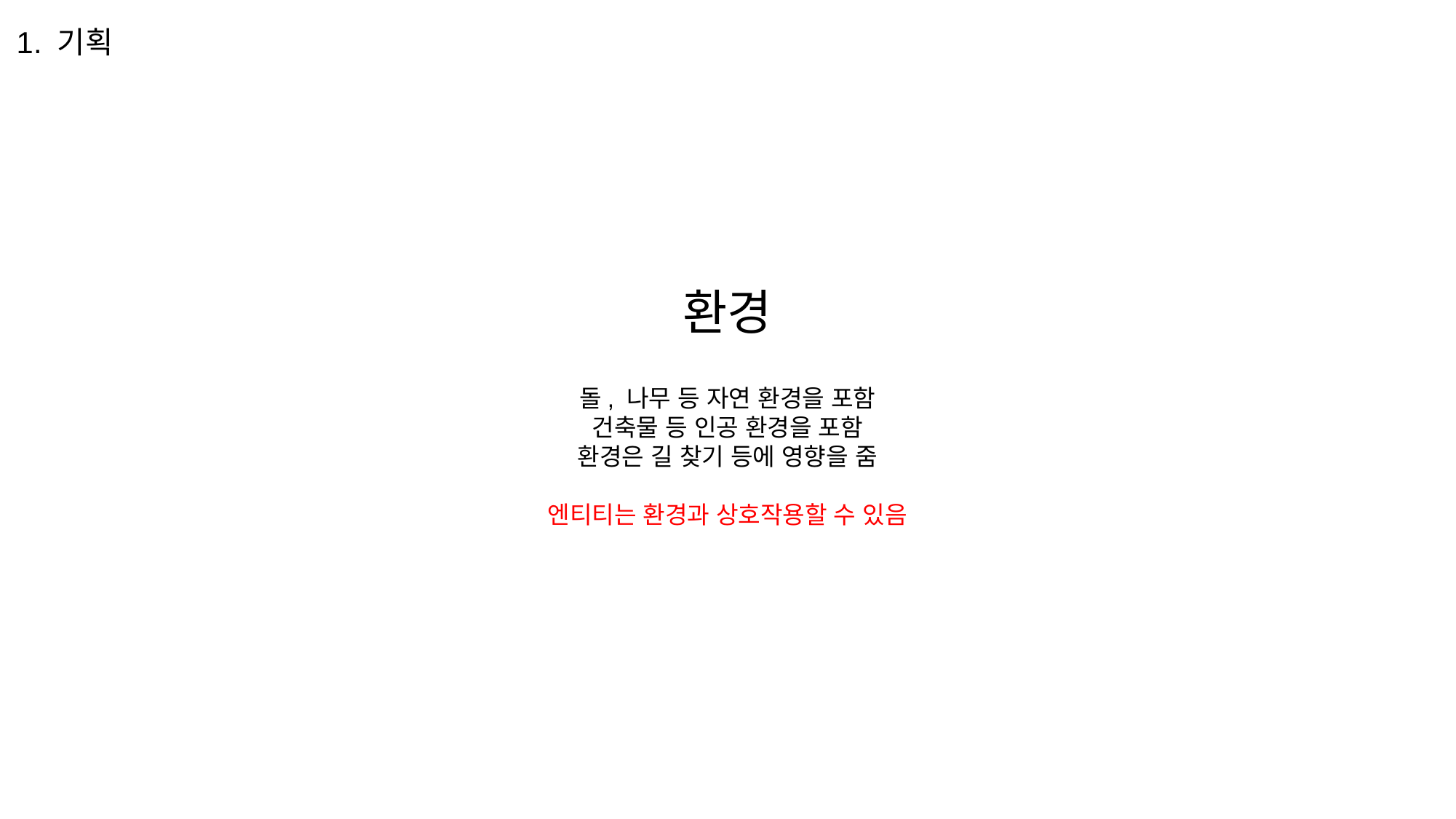

1. 기획
환경
돌, 나무 등 자연 환경을 포함
건축물 등 인공 환경을 포함
환경은 길 찾기 등에 영향을 줌

엔티티는 환경과 상호작용할 수 있음